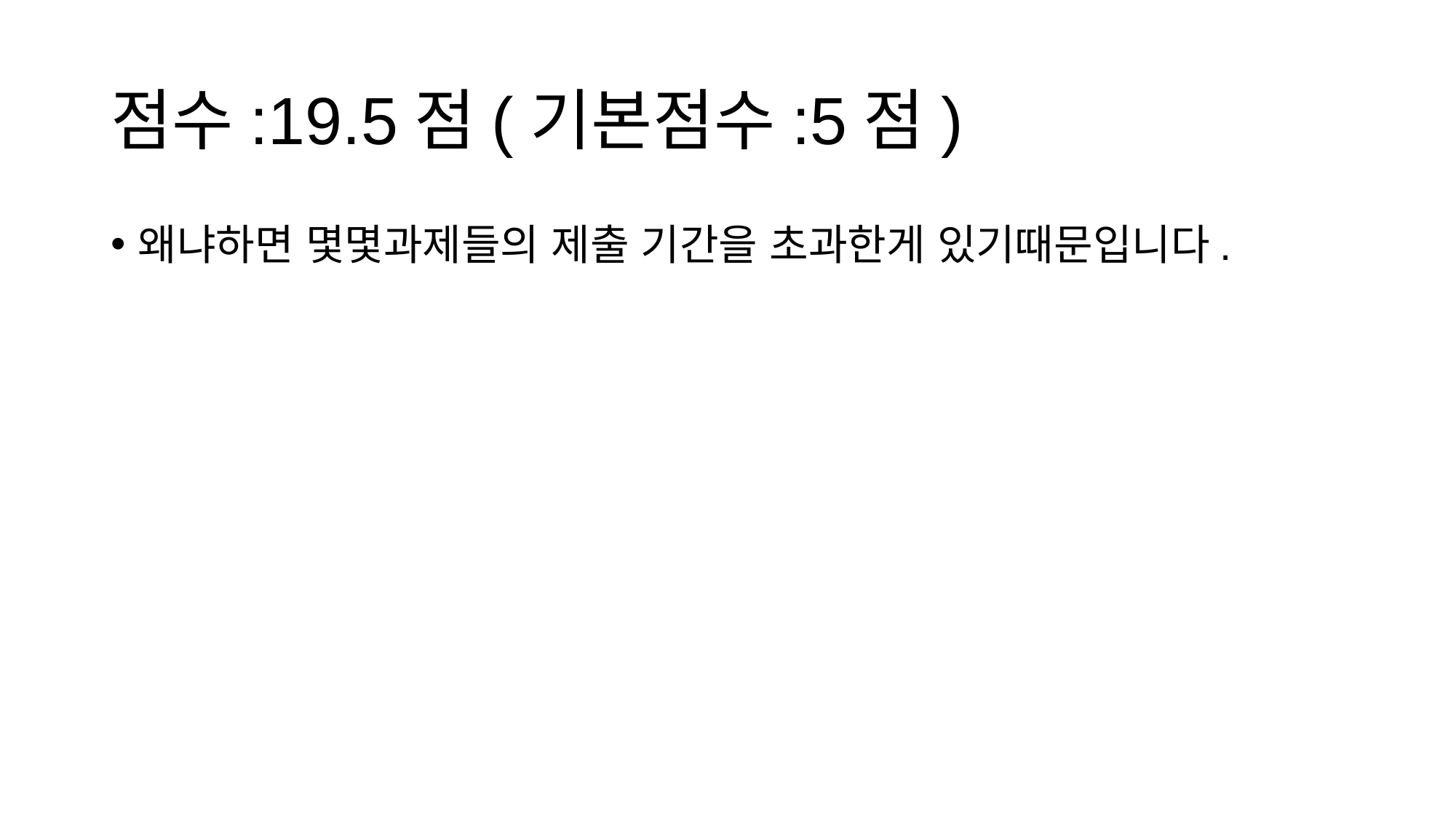

# 점수:19.5점(기본점수:5점)
왜냐하면 몇몇과제들의 제출 기간을 초과한게 있기때문입니다.